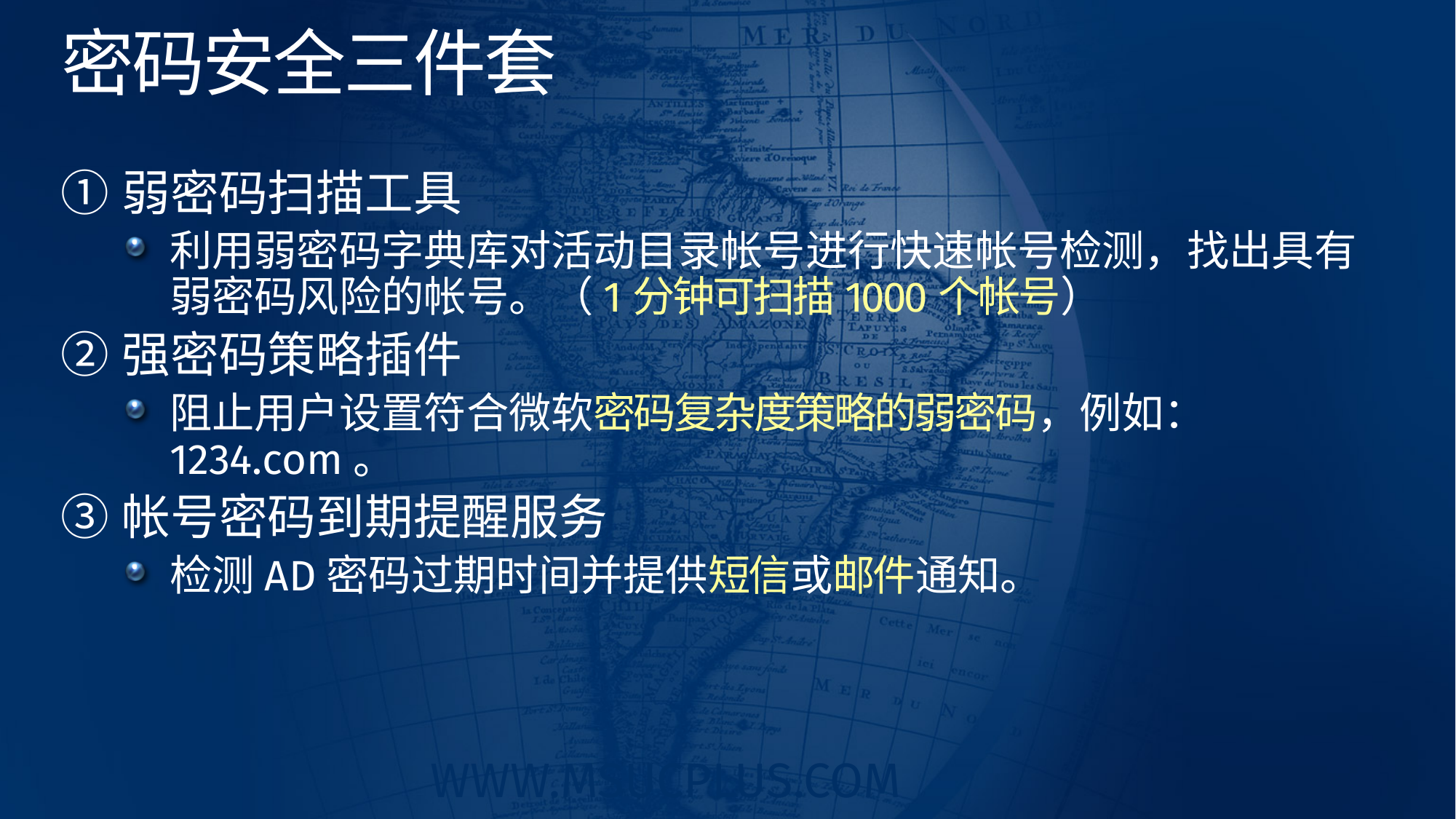

# 密码安全三件套
弱密码扫描工具
利用弱密码字典库对活动目录帐号进行快速帐号检测，找出具有弱密码风险的帐号。（1分钟可扫描1000个帐号）
强密码策略插件
阻止用户设置符合微软密码复杂度策略的弱密码，例如：1234.com。
帐号密码到期提醒服务
检测AD密码过期时间并提供短信或邮件通知。